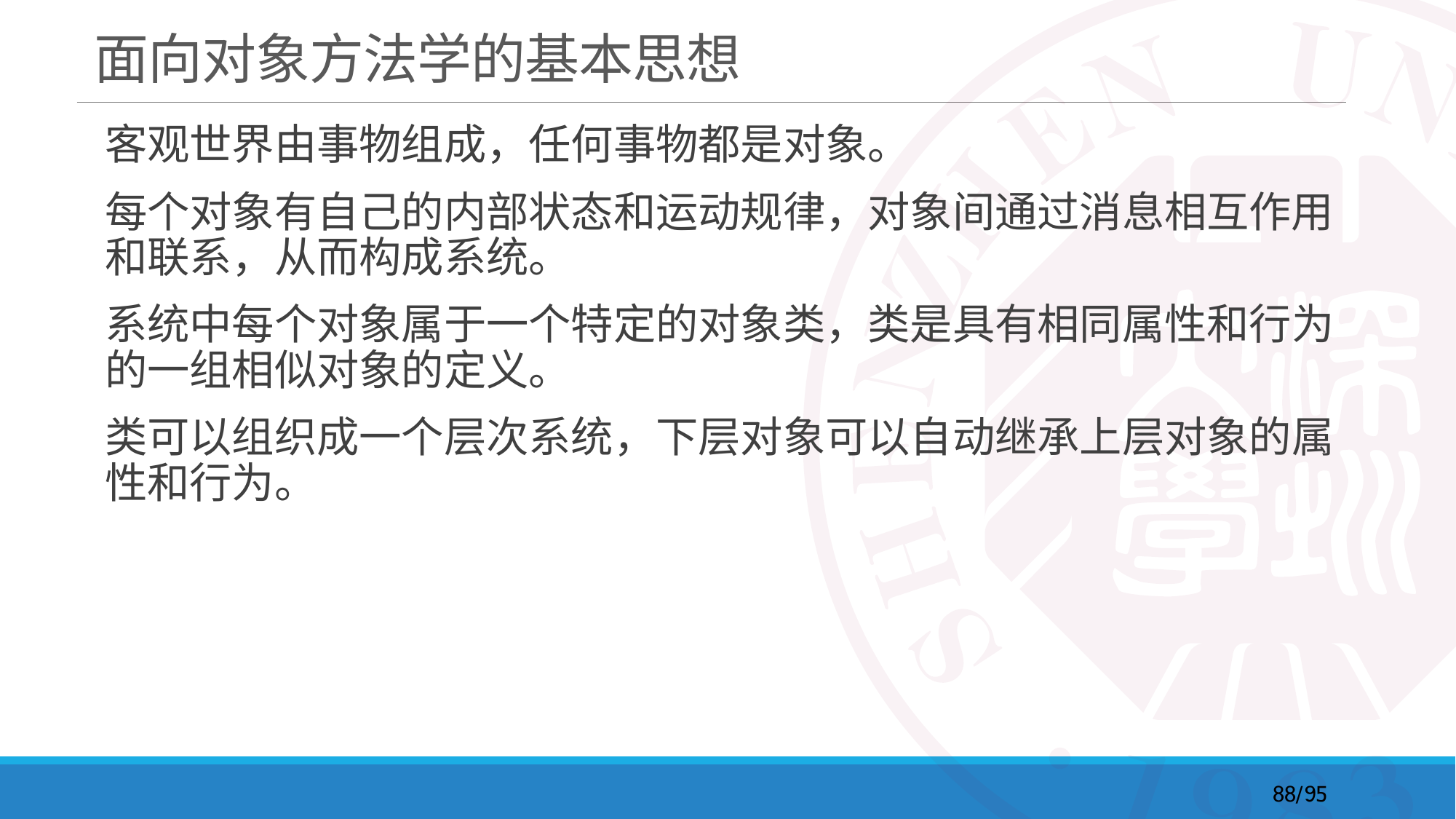

# 面向对象方法学的基本思想
客观世界由事物组成，任何事物都是对象。
每个对象有自己的内部状态和运动规律，对象间通过消息相互作用和联系，从而构成系统。
系统中每个对象属于一个特定的对象类，类是具有相同属性和行为的一组相似对象的定义。
类可以组织成一个层次系统，下层对象可以自动继承上层对象的属性和行为。
88/95